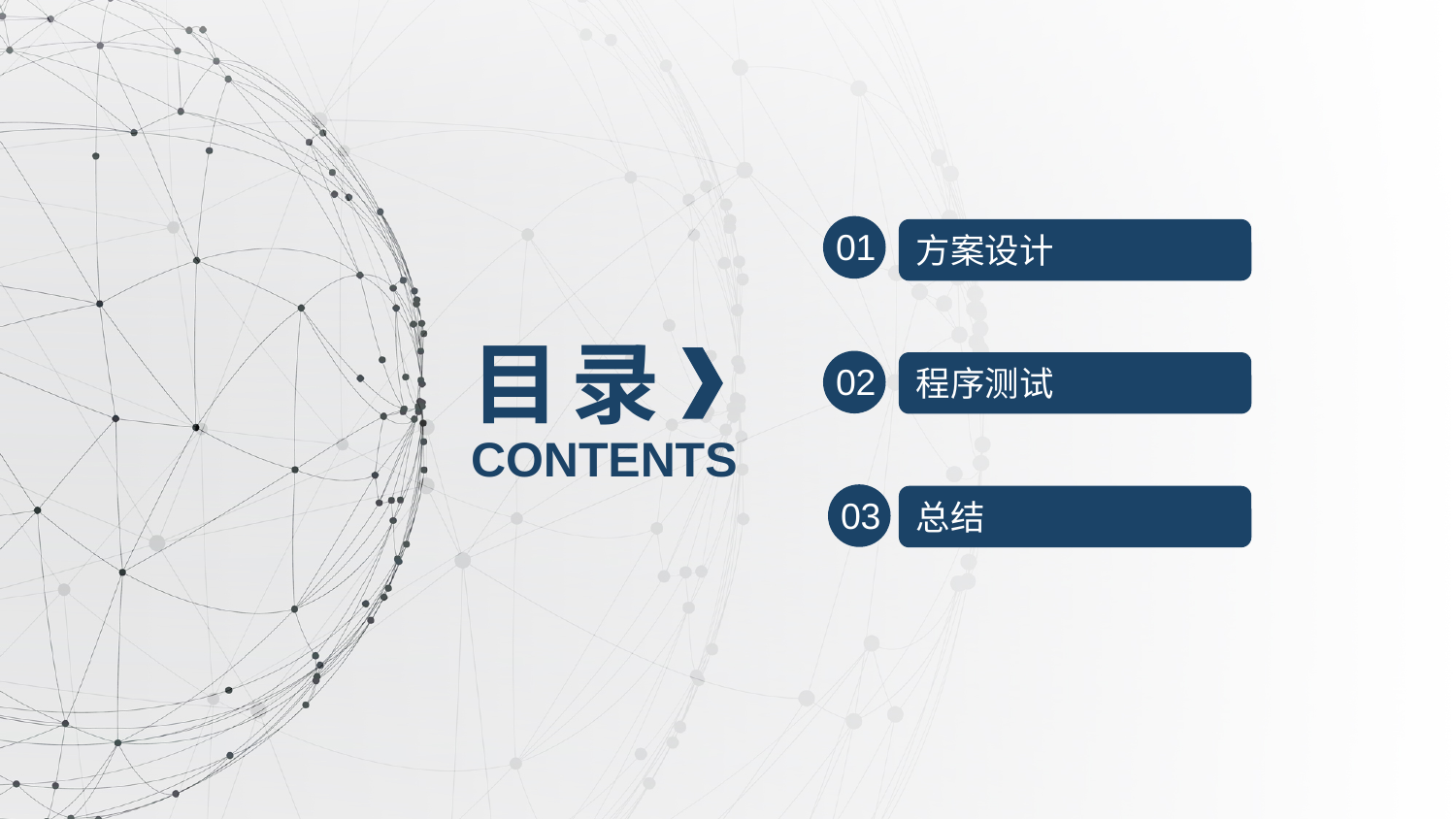

01
方案设计
目 录

02
程序测试
CONTENTS

03
总结